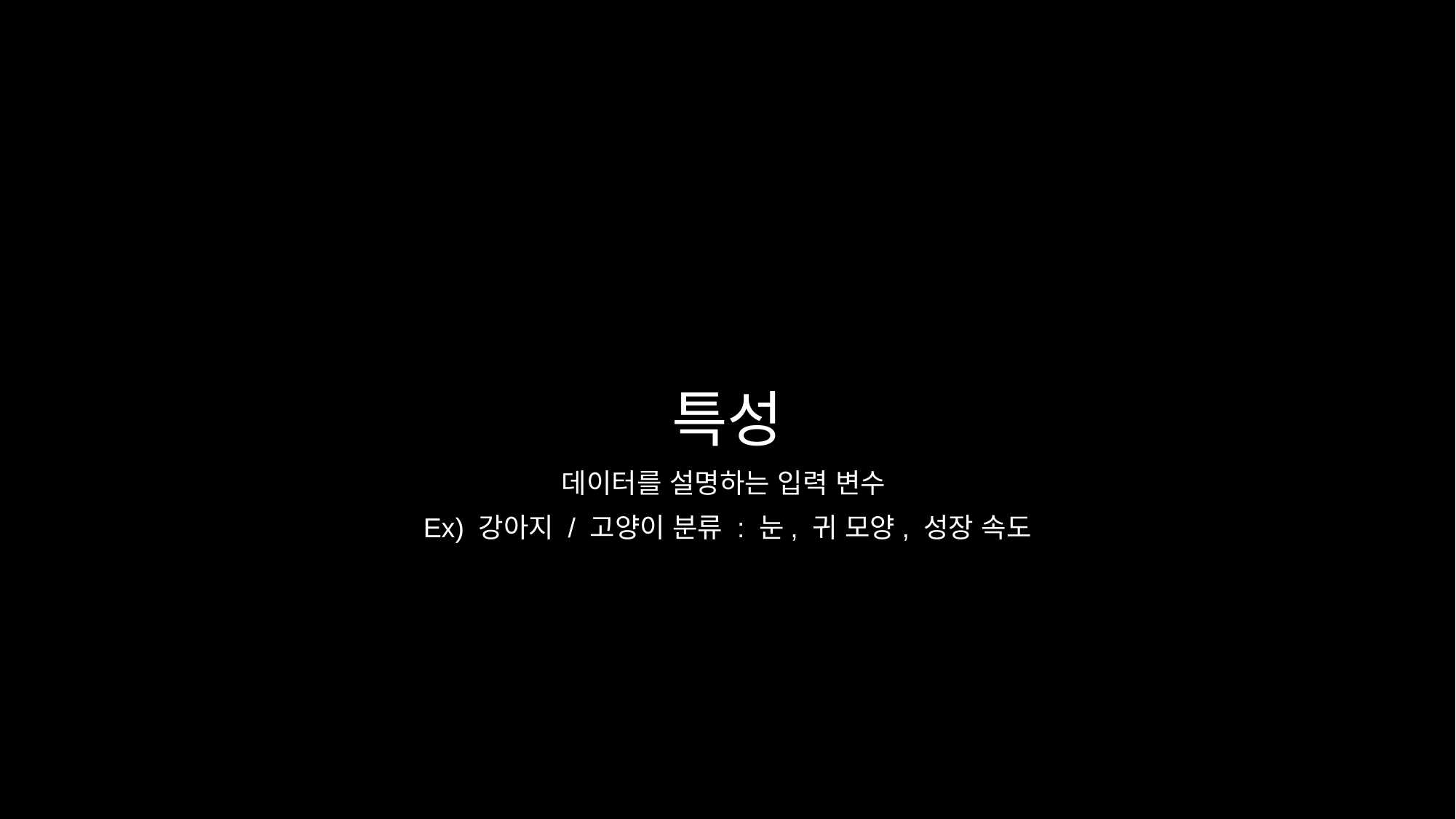

특성
데이터를 설명하는 입력 변수
Ex) 강아지 / 고양이 분류 : 눈, 귀 모양, 성장 속도